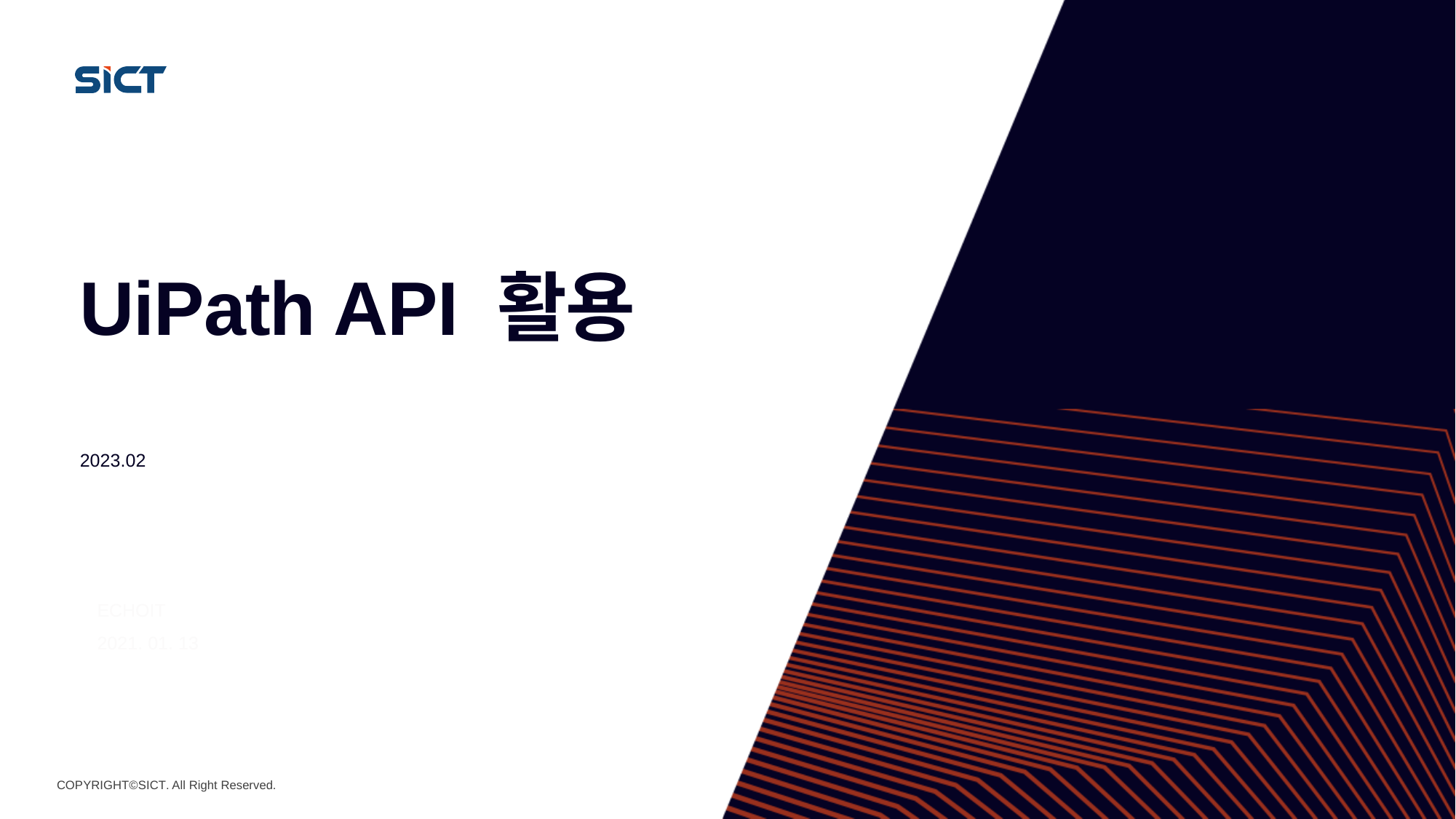

UiPath API 활용
PRESENTATION
2023.02
프레젠테이션 타이틀
ECHOIT
2021. 01. 13